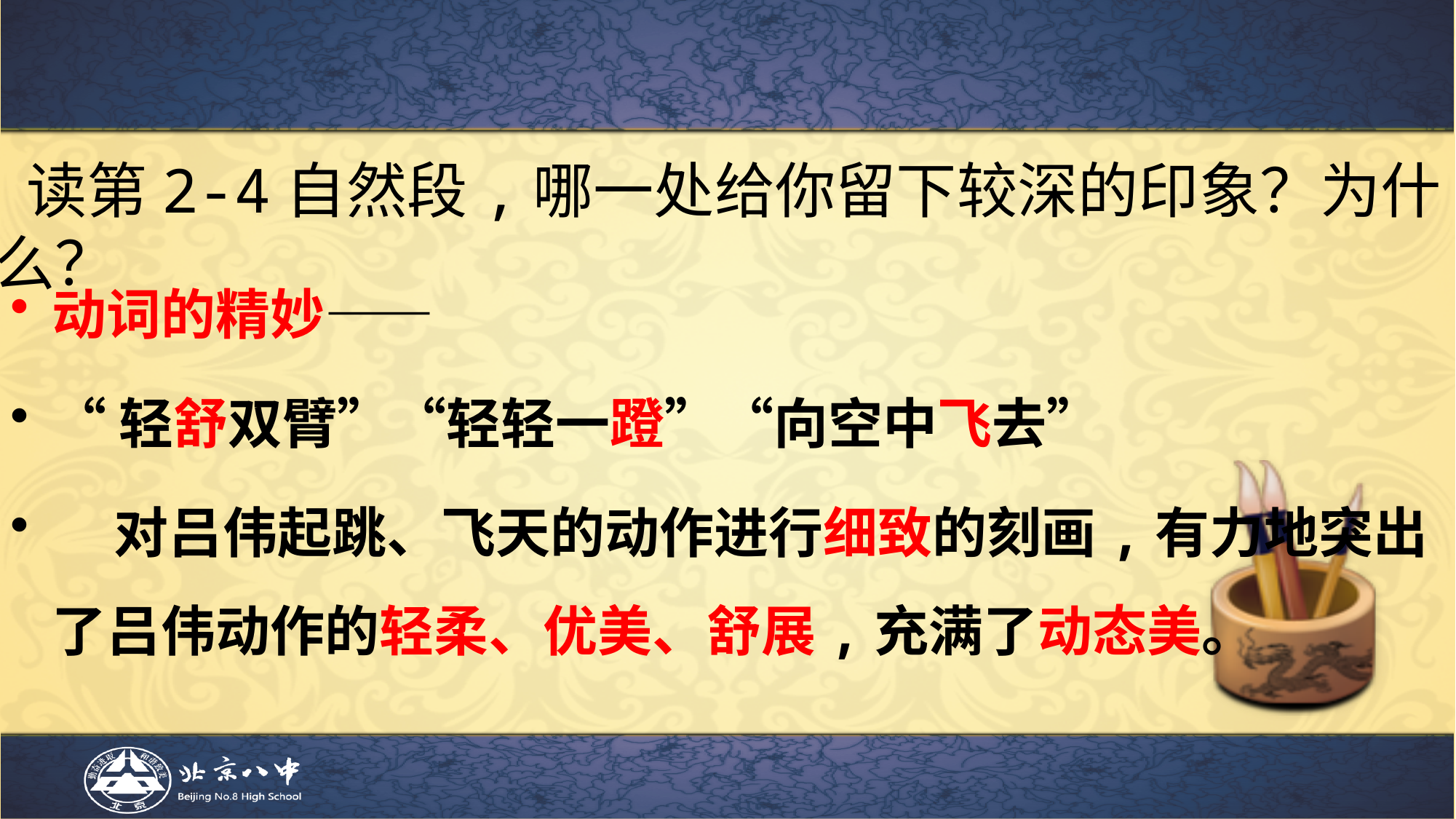

#
读第2-4自然段,哪一处给你留下较深的印象？为什么？
动词的精妙——
“轻舒双臂”“轻轻一蹬”“向空中飞去”
    对吕伟起跳、飞天的动作进行细致的刻画,有力地突出了吕伟动作的轻柔、优美、舒展,充满了动态美。